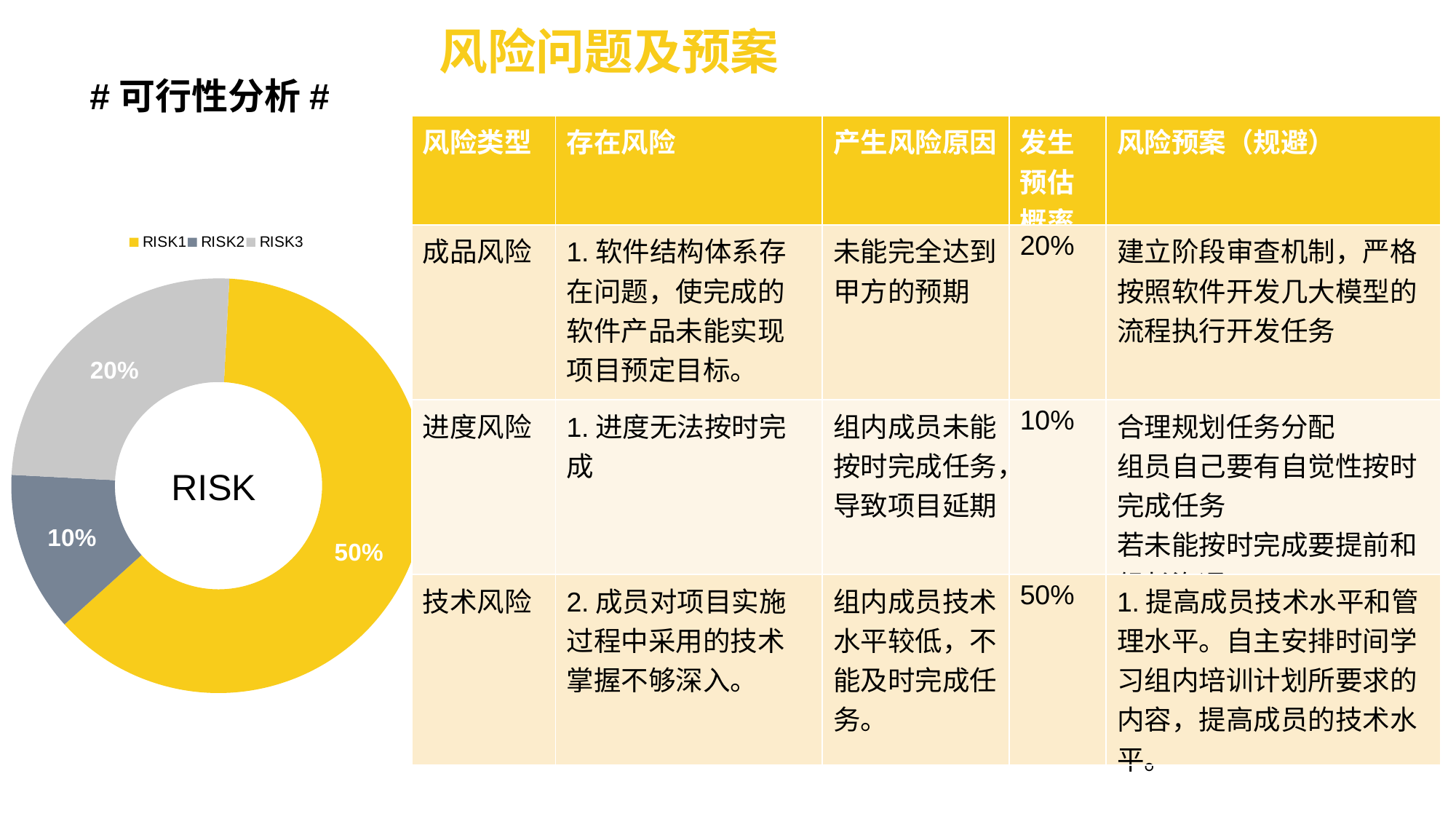

# #可行性分析#
风险问题及预案
| 风险类型 | 存在风险 | 产生风险原因 | 发生预估概率 | 风险预案（规避） |
| --- | --- | --- | --- | --- |
| 成品风险 | 1.软件结构体系存在问题，使完成的软件产品未能实现项目预定目标。 | 未能完全达到甲方的预期 | 20% | 建立阶段审查机制，严格按照软件开发几大模型的流程执行开发任务 |
| 进度风险 | 1.进度无法按时完成 | 组内成员未能按时完成任务，导致项目延期 | 10% | 合理规划任务分配 组员自己要有自觉性按时完成任务 若未能按时完成要提前和组长沟通 |
| 技术风险 | 2.成员对项目实施过程中采用的技术掌握不够深入。 | 组内成员技术水平较低，不能及时完成任务。 | 50% | 1.提高成员技术水平和管理水平。自主安排时间学习组内培训计划所要求的内容，提高成员的技术水平。 |

### Chart: RISK

| Category | 销售额 |
|---|---|
| RISK1 | 0.5 |
| RISK2 | 0.1 |
| RISK3 | 0.2 |
21